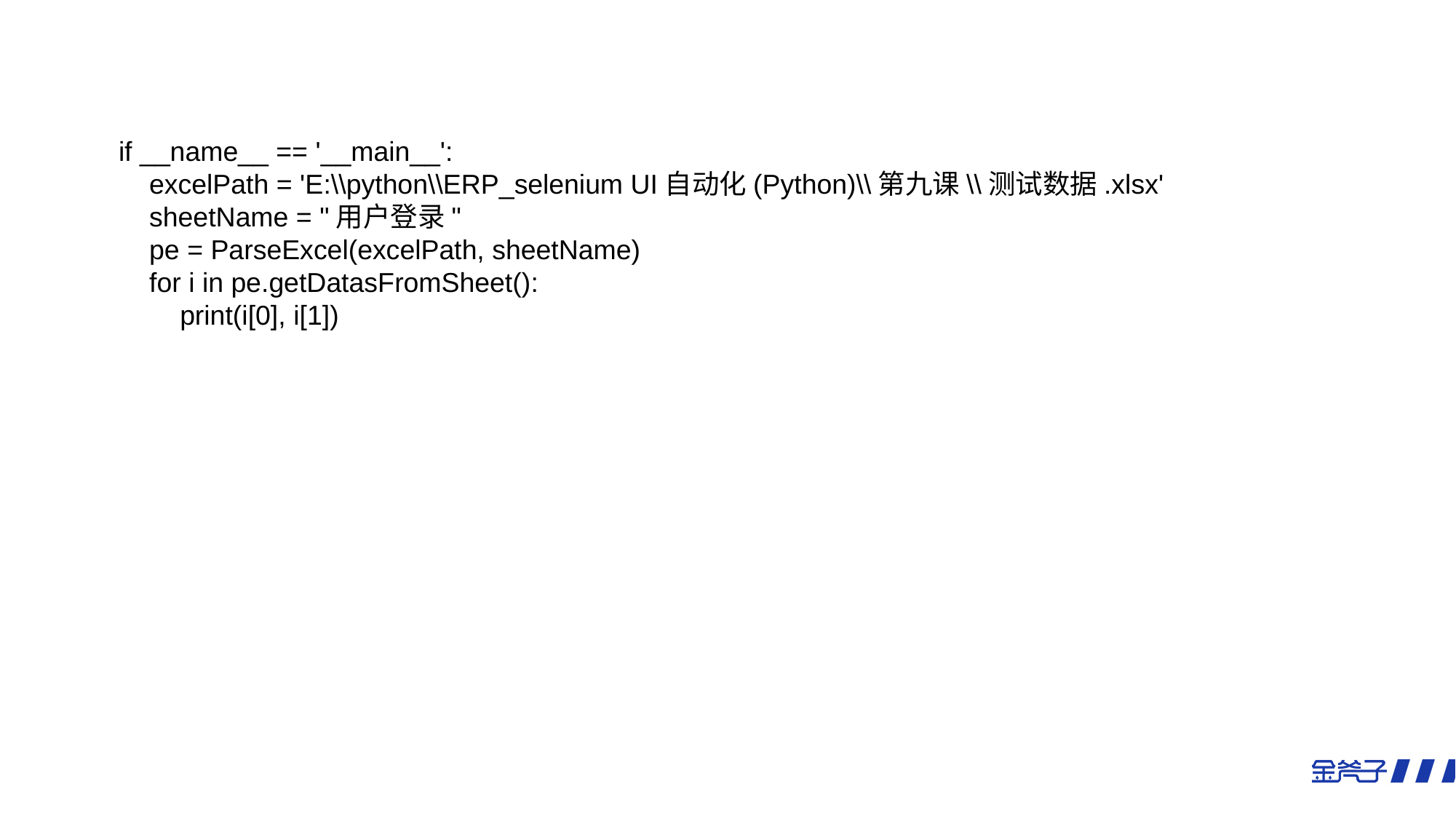

if __name__ == '__main__':
    excelPath = 'E:\\python\\ERP_selenium UI自动化(Python)\\第九课\\测试数据.xlsx'
    sheetName = "用户登录"
    pe = ParseExcel(excelPath, sheetName)
    for i in pe.getDatasFromSheet():
        print(i[0], i[1])